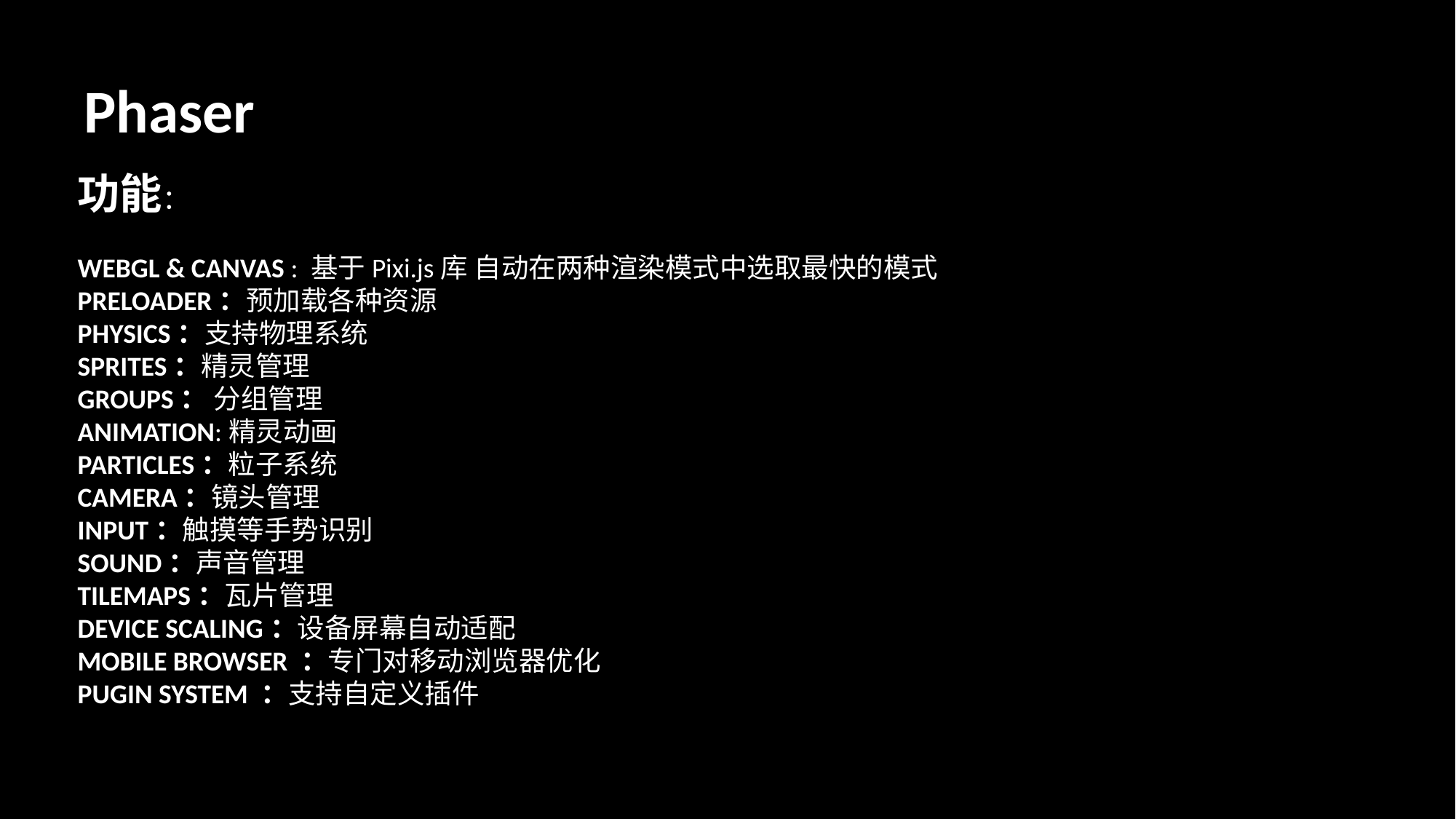

Phaser
功能：

WEBGL & CANVAS : 基于Pixi.js库 自动在两种渲染模式中选取最快的模式
PRELOADER：预加载各种资源
PHYSICS：支持物理系统
SPRITES：精灵管理
GROUPS： 分组管理
ANIMATION:精灵动画
PARTICLES：粒子系统
CAMERA：镜头管理
INPUT：触摸等手势识别
SOUND：声音管理
TILEMAPS：瓦片管理
DEVICE SCALING：设备屏幕自动适配
MOBILE BROWSER ：专门对移动浏览器优化
PUGIN SYSTEM ：支持自定义插件